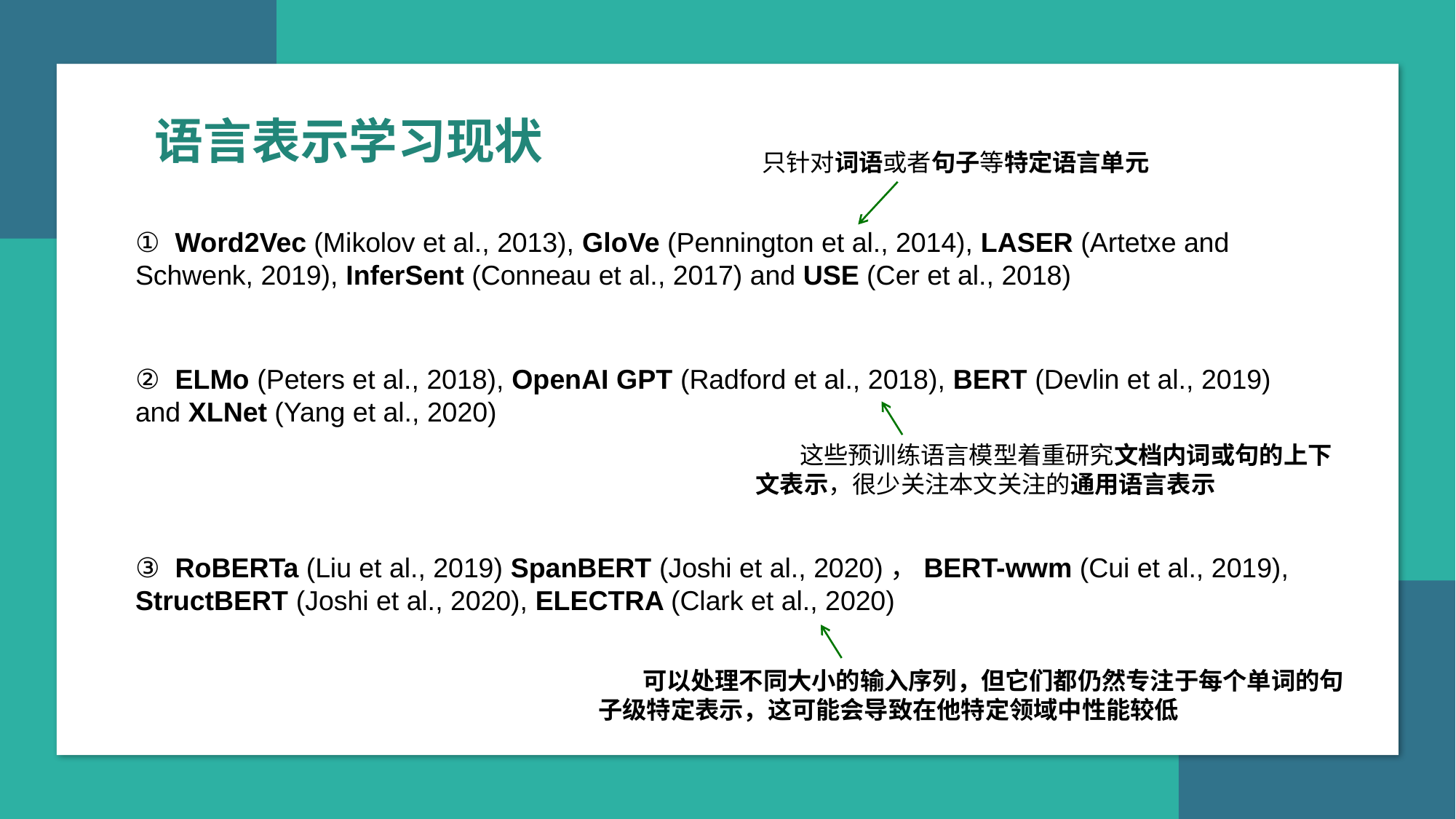

https://www.ypppt.com/
语言表示学习现状
只针对词语或者句子等特定语言单元
①  Word2Vec (Mikolov et al., 2013), GloVe (Pennington et al., 2014), LASER (Artetxe and Schwenk, 2019), InferSent (Conneau et al., 2017) and USE (Cer et al., 2018)
②  ELMo (Peters et al., 2018), OpenAI GPT (Radford et al., 2018), BERT (Devlin et al., 2019) and XLNet (Yang et al., 2020)
       这些预训练语言模型着重研究文档内词或句的上下文表示，很少关注本文关注的通用语言表示
③  RoBERTa (Liu et al., 2019) SpanBERT (Joshi et al., 2020)，BERT-wwm (Cui et al., 2019), StructBERT (Joshi et al., 2020), ELECTRA (Clark et al., 2020)
       可以处理不同大小的输入序列，但它们都仍然专注于每个单词的句子级特定表示，这可能会导致在他特定领域中性能较低